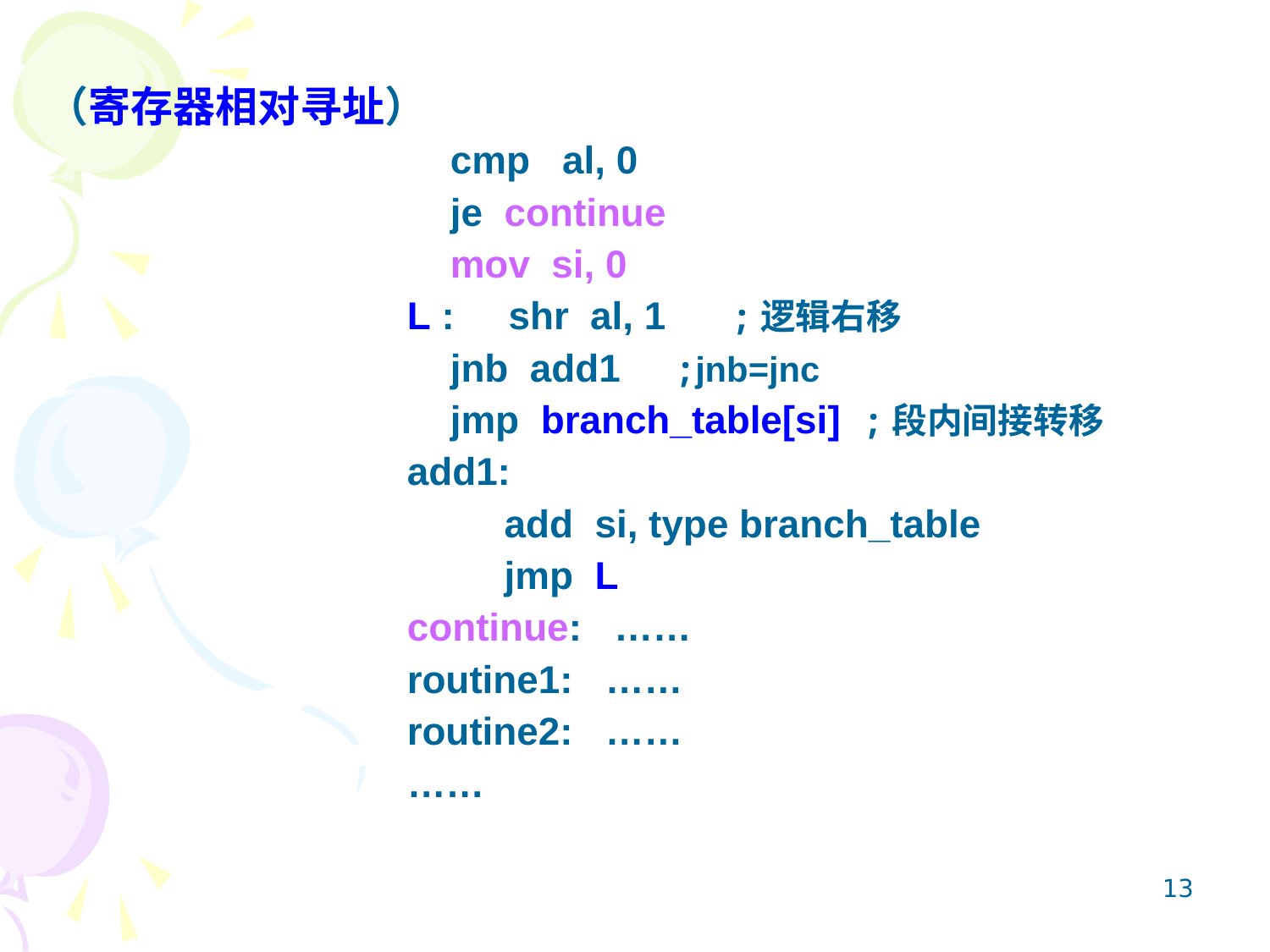

（寄存器相对寻址）
    cmp   al, 0
    je  continue
    mov  si, 0
L :     shr  al, 1      ;逻辑右移
    jnb  add1    ;jnb=jnc
    jmp  branch_table[si]  ;段内间接转移
add1:
         add  si, type branch_table
         jmp  L
continue:   ……
routine1:   ……
routine2:   ……
……
13